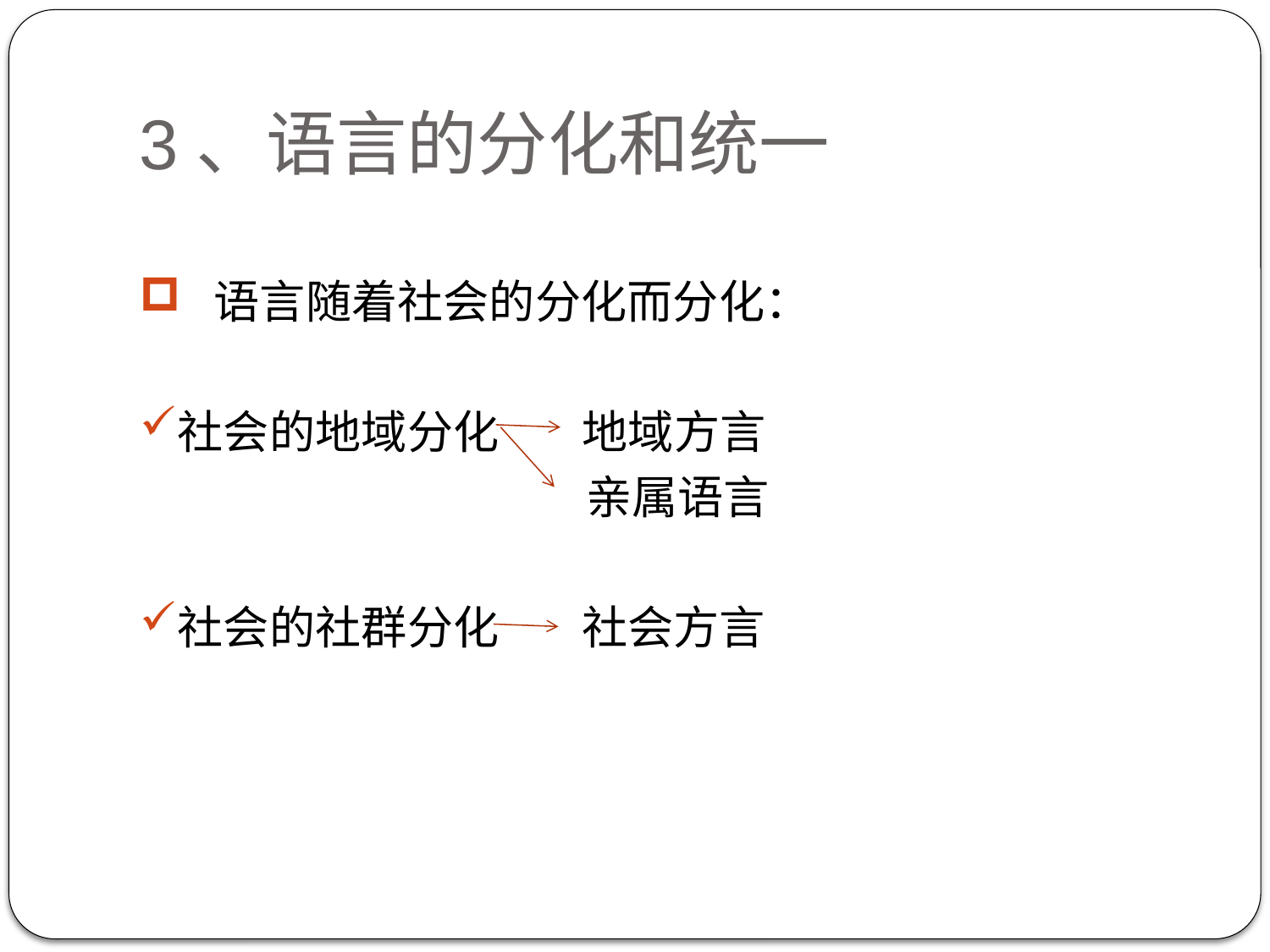

# 3、语言的分化和统一

  语言随着社会的分化而分化：

社会的地域分化        地域方言
                                          亲属语言

社会的社群分化        社会方言